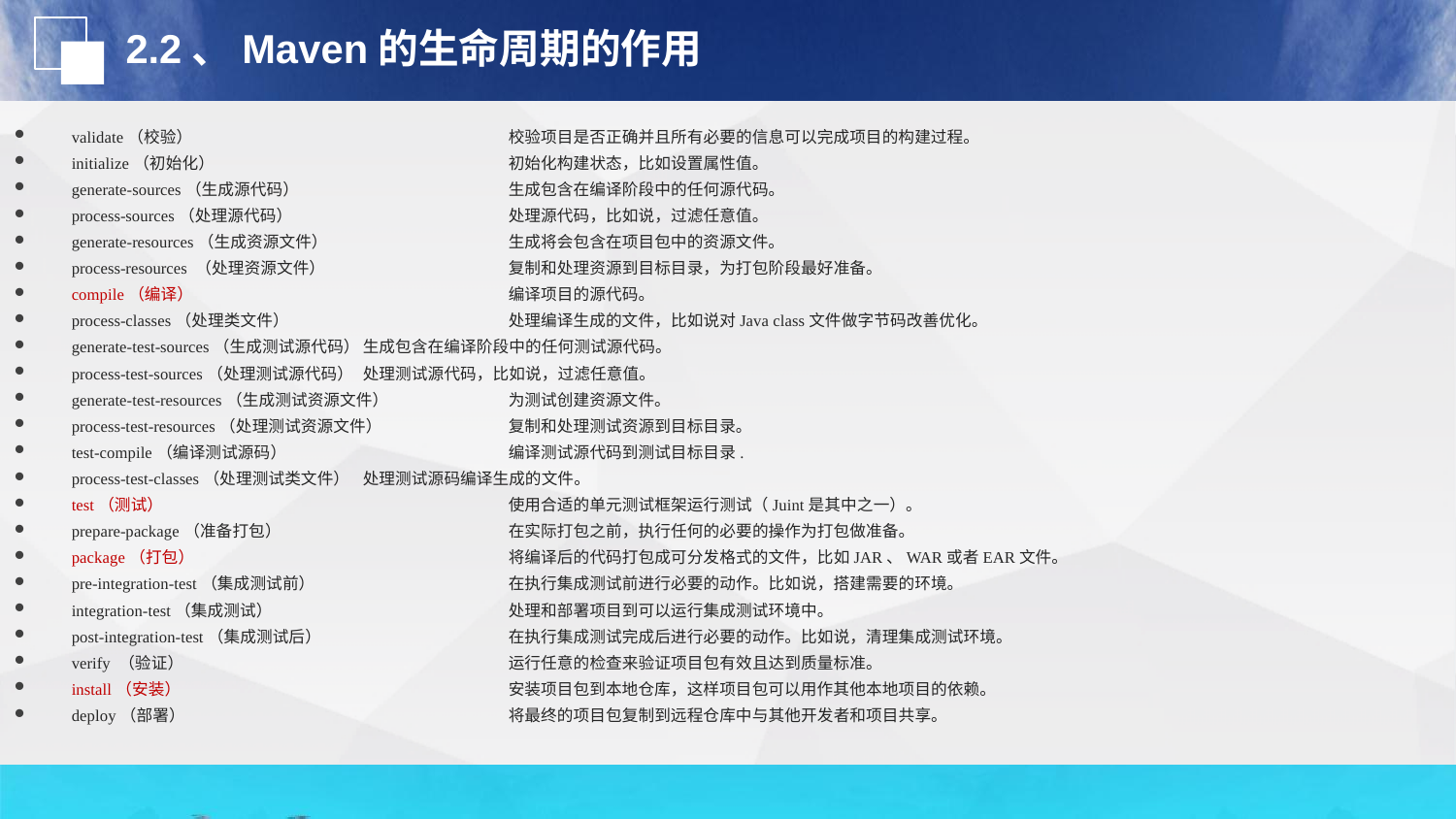

2.2、Maven的生命周期的作用
validate（校验）			校验项目是否正确并且所有必要的信息可以完成项目的构建过程。
initialize（初始化）			初始化构建状态，比如设置属性值。
generate-sources（生成源代码）		生成包含在编译阶段中的任何源代码。
process-sources（处理源代码）		处理源代码，比如说，过滤任意值。
generate-resources（生成资源文件）		生成将会包含在项目包中的资源文件。
process-resources （处理资源文件）		复制和处理资源到目标目录，为打包阶段最好准备。
compile（编译）			编译项目的源代码。
process-classes（处理类文件）		处理编译生成的文件，比如说对Java class文件做字节码改善优化。
generate-test-sources（生成测试源代码）	生成包含在编译阶段中的任何测试源代码。
process-test-sources（处理测试源代码）	处理测试源代码，比如说，过滤任意值。
generate-test-resources（生成测试资源文件）	为测试创建资源文件。
process-test-resources（处理测试资源文件）	复制和处理测试资源到目标目录。
test-compile（编译测试源码）		编译测试源代码到测试目标目录.
process-test-classes（处理测试类文件）	处理测试源码编译生成的文件。
test（测试）			使用合适的单元测试框架运行测试（Juint是其中之一）。
prepare-package（准备打包）		在实际打包之前，执行任何的必要的操作为打包做准备。
package（打包）			将编译后的代码打包成可分发格式的文件，比如JAR、WAR或者EAR文件。
pre-integration-test（集成测试前）		在执行集成测试前进行必要的动作。比如说，搭建需要的环境。
integration-test（集成测试）		处理和部署项目到可以运行集成测试环境中。
post-integration-test（集成测试后）		在执行集成测试完成后进行必要的动作。比如说，清理集成测试环境。
verify （验证）			运行任意的检查来验证项目包有效且达到质量标准。
install（安装）			安装项目包到本地仓库，这样项目包可以用作其他本地项目的依赖。
deploy（部署）			将最终的项目包复制到远程仓库中与其他开发者和项目共享。